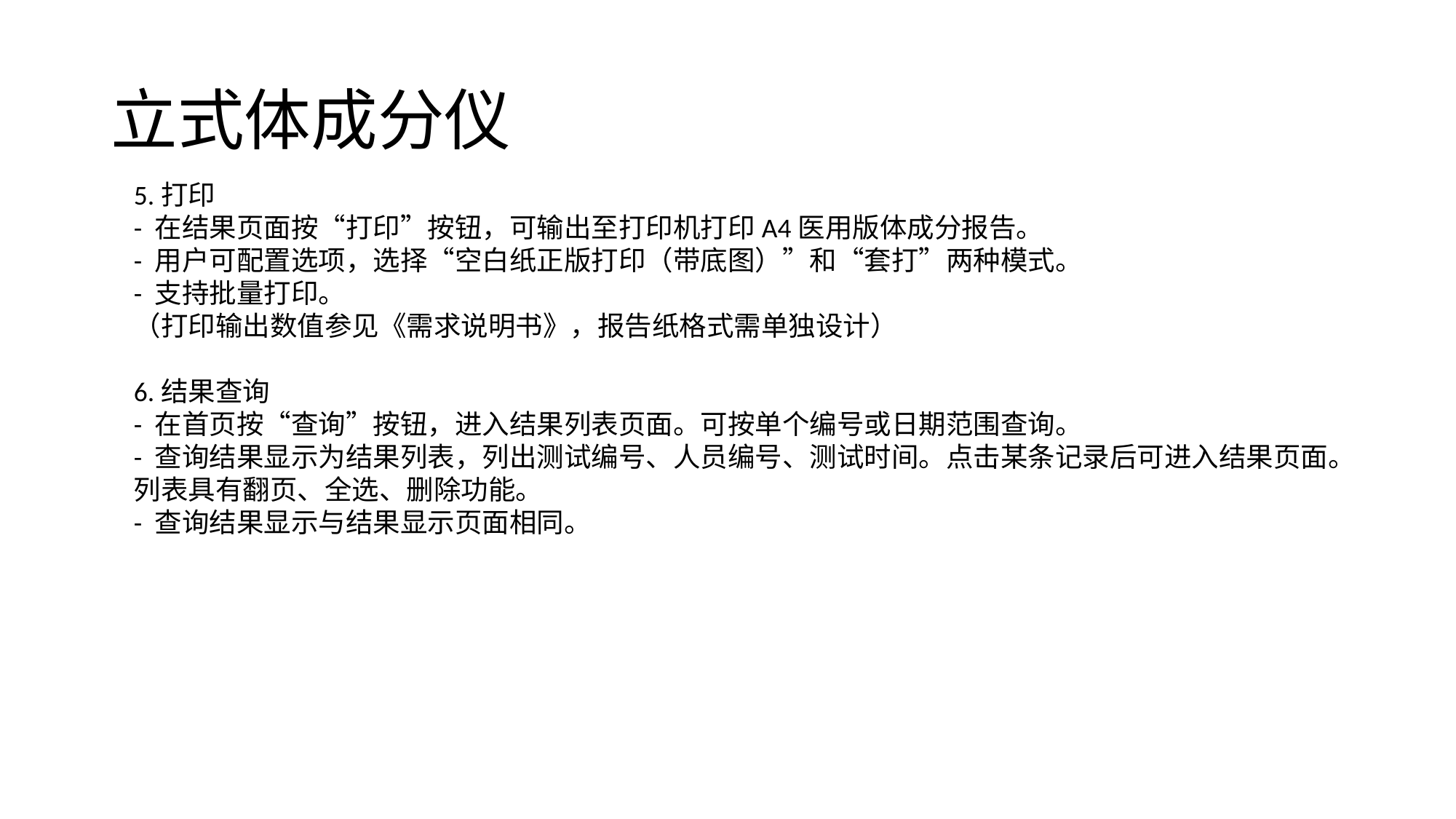

# 立式体成分仪
5.打印
- 在结果页面按“打印”按钮，可输出至打印机打印A4医用版体成分报告。
- 用户可配置选项，选择“空白纸正版打印（带底图）”和“套打”两种模式。
- 支持批量打印。
（打印输出数值参见《需求说明书》，报告纸格式需单独设计）

6.结果查询
- 在首页按“查询”按钮，进入结果列表页面。可按单个编号或日期范围查询。
- 查询结果显示为结果列表，列出测试编号、人员编号、测试时间。点击某条记录后可进入结果页面。列表具有翻页、全选、删除功能。
- 查询结果显示与结果显示页面相同。